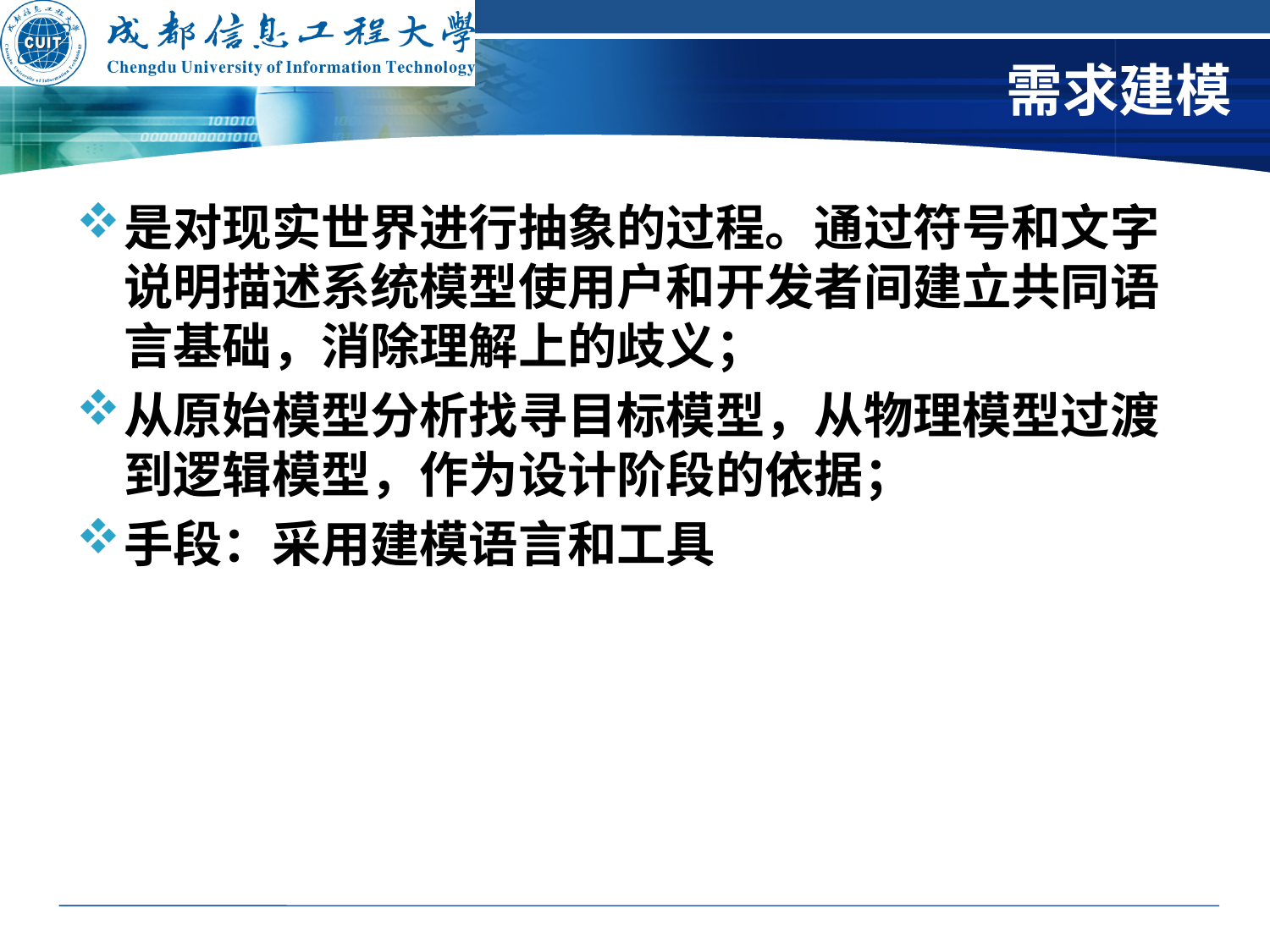

# 需求建模
是对现实世界进行抽象的过程。通过符号和文字说明描述系统模型使用户和开发者间建立共同语言基础，消除理解上的歧义；
从原始模型分析找寻目标模型，从物理模型过渡到逻辑模型，作为设计阶段的依据；
手段：采用建模语言和工具